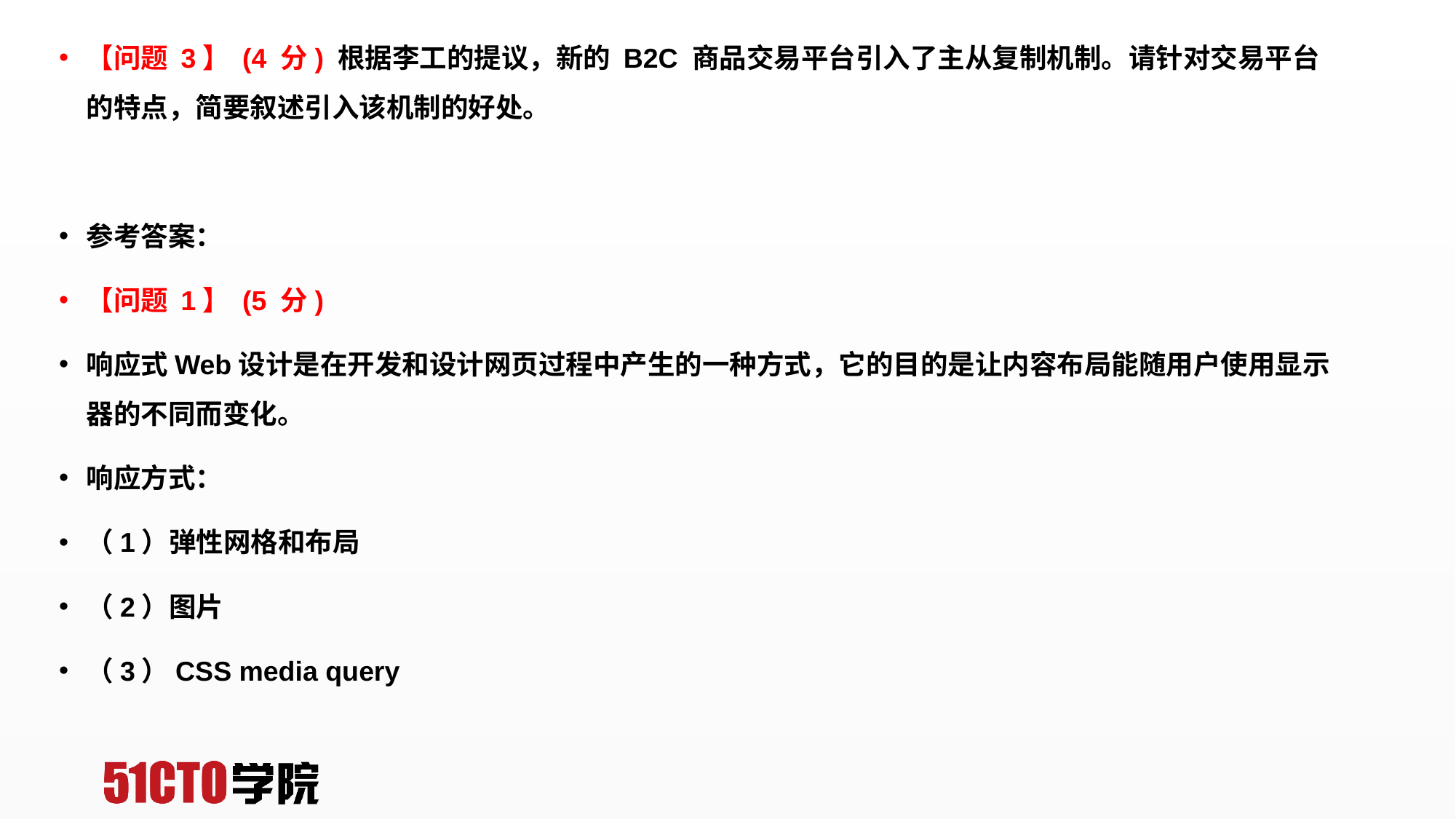

【问题 3】 (4 分) 根据李工的提议，新的 B2C 商品交易平台引入了主从复制机制。请针对交易平台的特点，简要叙述引入该机制的好处。

参考答案：
【问题 1】 (5 分)
响应式Web设计是在开发和设计网页过程中产生的一种方式，它的目的是让内容布局能随用户使用显示器的不同而变化。
响应方式：
（1）弹性网格和布局
（2）图片
（3）CSS media query